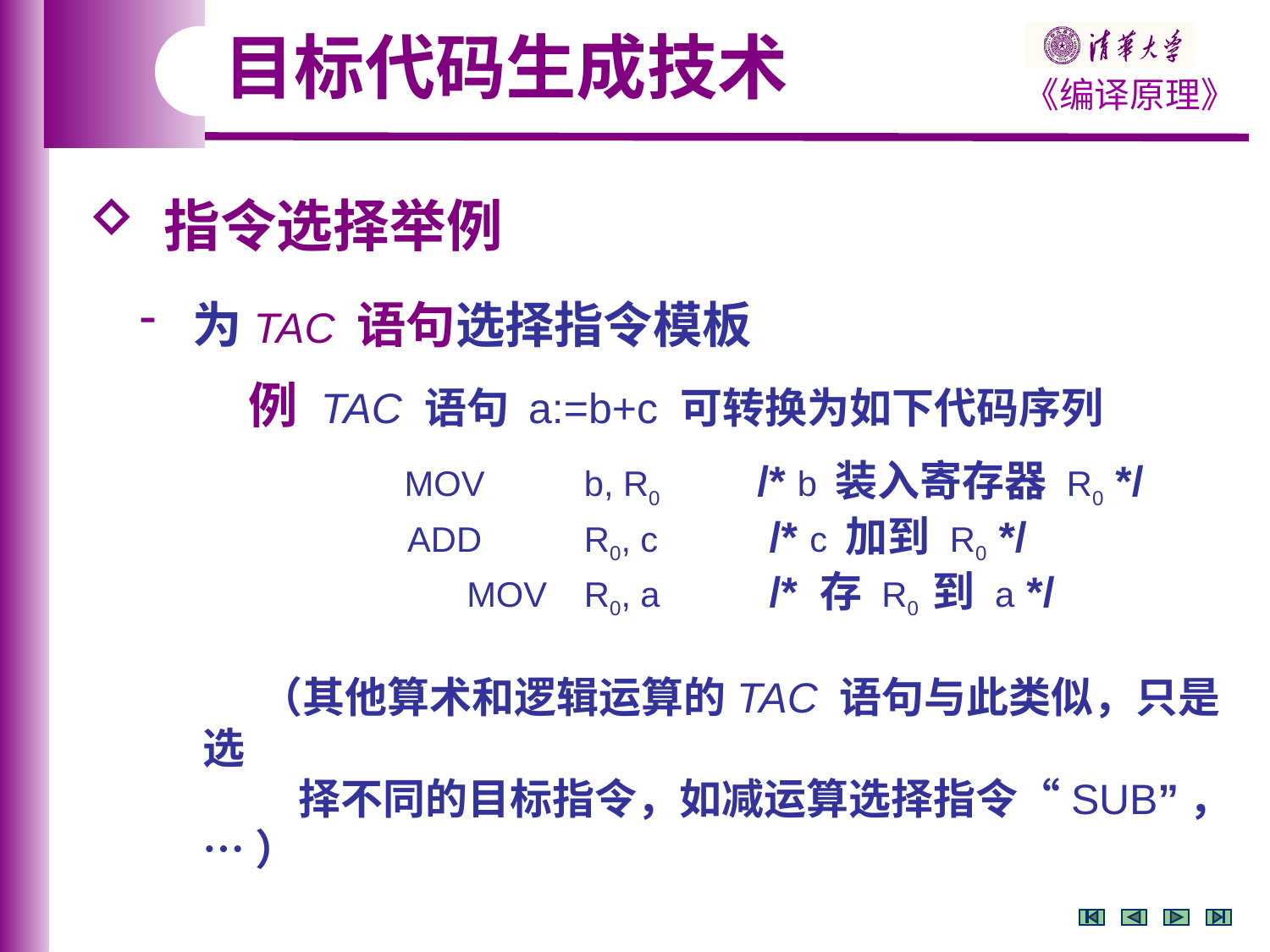

目标代码生成技术
 指令选择举例
 为TAC 语句选择指令模板

   例 TAC 语句 a:=b+c 可转换为如下代码序列

                 MOV	b, R0                 /* b 装入寄存器 R0 */
                     ADD	R0, c 	      /* c 加到 R0 */
		 MOV	R0, a	      /* 存 R0 到 a */

     （其他算术和逻辑运算的TAC 语句与此类似，只是选
         择不同的目标指令，如减运算选择指令“SUB”，… ）